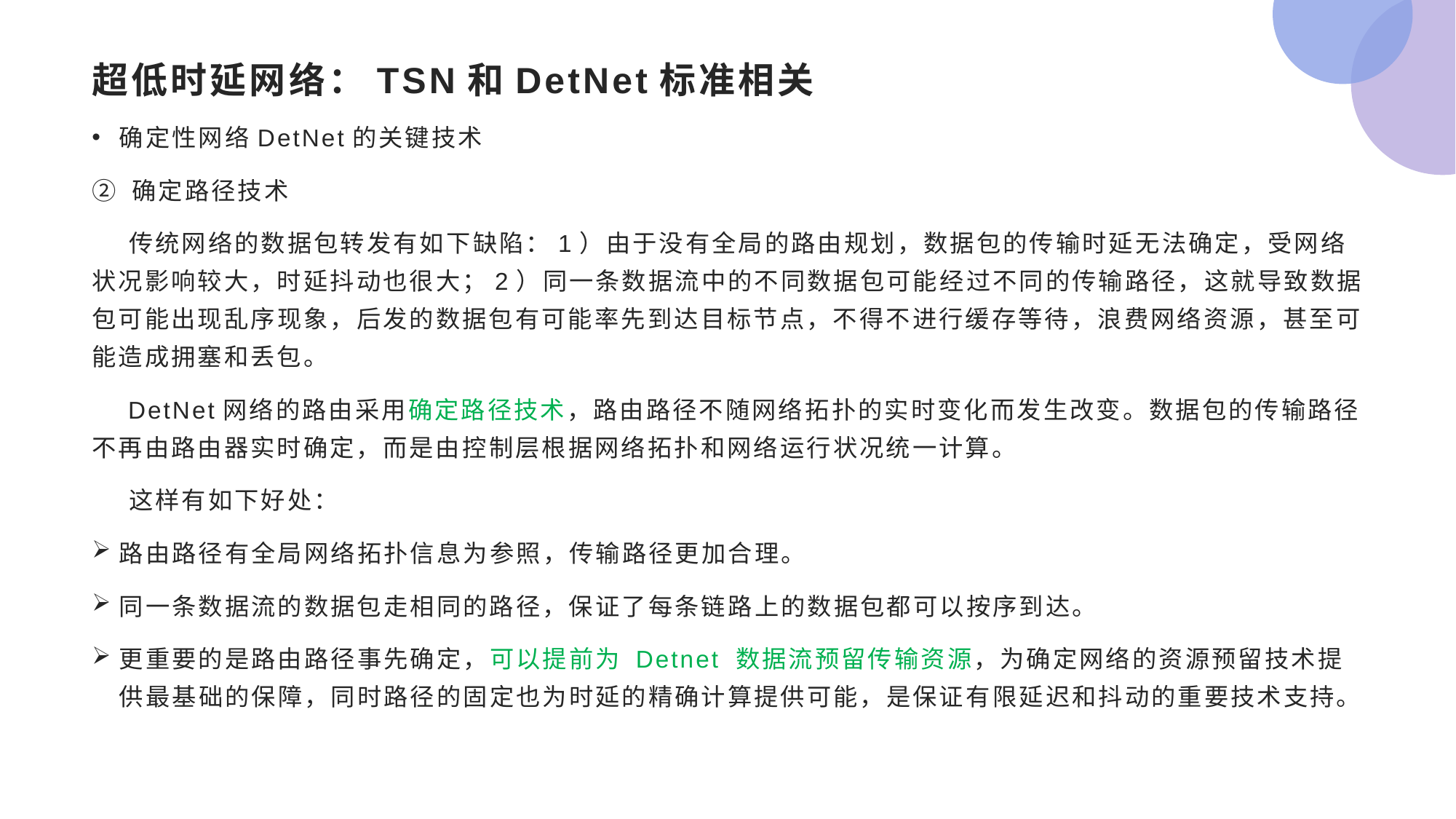

# 超低时延网络：TSN和DetNet标准相关
确定性网络DetNet的关键技术
② 确定路径技术
    传统网络的数据包转发有如下缺陷：1）由于没有全局的路由规划，数据包的传输时延无法确定，受网络状况影响较大，时延抖动也很大；2）同一条数据流中的不同数据包可能经过不同的传输路径，这就导致数据包可能出现乱序现象，后发的数据包有可能率先到达目标节点，不得不进行缓存等待，浪费网络资源，甚至可能造成拥塞和丢包。
    DetNet网络的路由采用确定路径技术，路由路径不随网络拓扑的实时变化而发生改变。数据包的传输路径不再由路由器实时确定，而是由控制层根据网络拓扑和网络运行状况统一计算。
    这样有如下好处：
路由路径有全局网络拓扑信息为参照，传输路径更加合理。
同一条数据流的数据包走相同的路径，保证了每条链路上的数据包都可以按序到达。
更重要的是路由路径事先确定，可以提前为 Detnet 数据流预留传输资源，为确定网络的资源预留技术提供最基础的保障，同时路径的固定也为时延的精确计算提供可能，是保证有限延迟和抖动的重要技术支持。